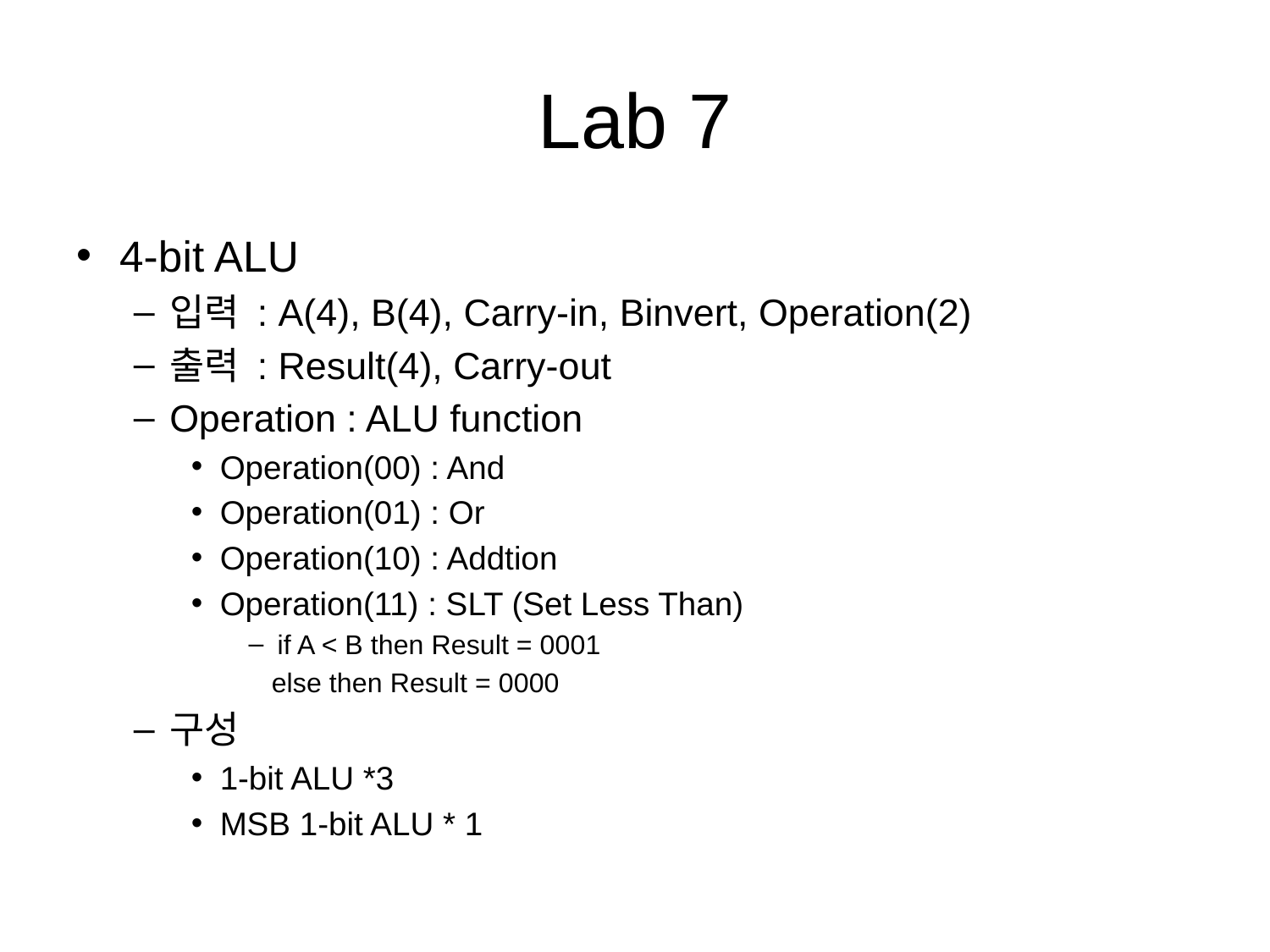

# Lab 7
4-bit ALU
입력 : A(4), B(4), Carry-in, Binvert, Operation(2)
출력 : Result(4), Carry-out
Operation : ALU function
Operation(00) : And
Operation(01) : Or
Operation(10) : Addtion
Operation(11) : SLT (Set Less Than)
if A < B then Result = 0001
   else then Result = 0000
구성
1-bit ALU *3
MSB 1-bit ALU * 1